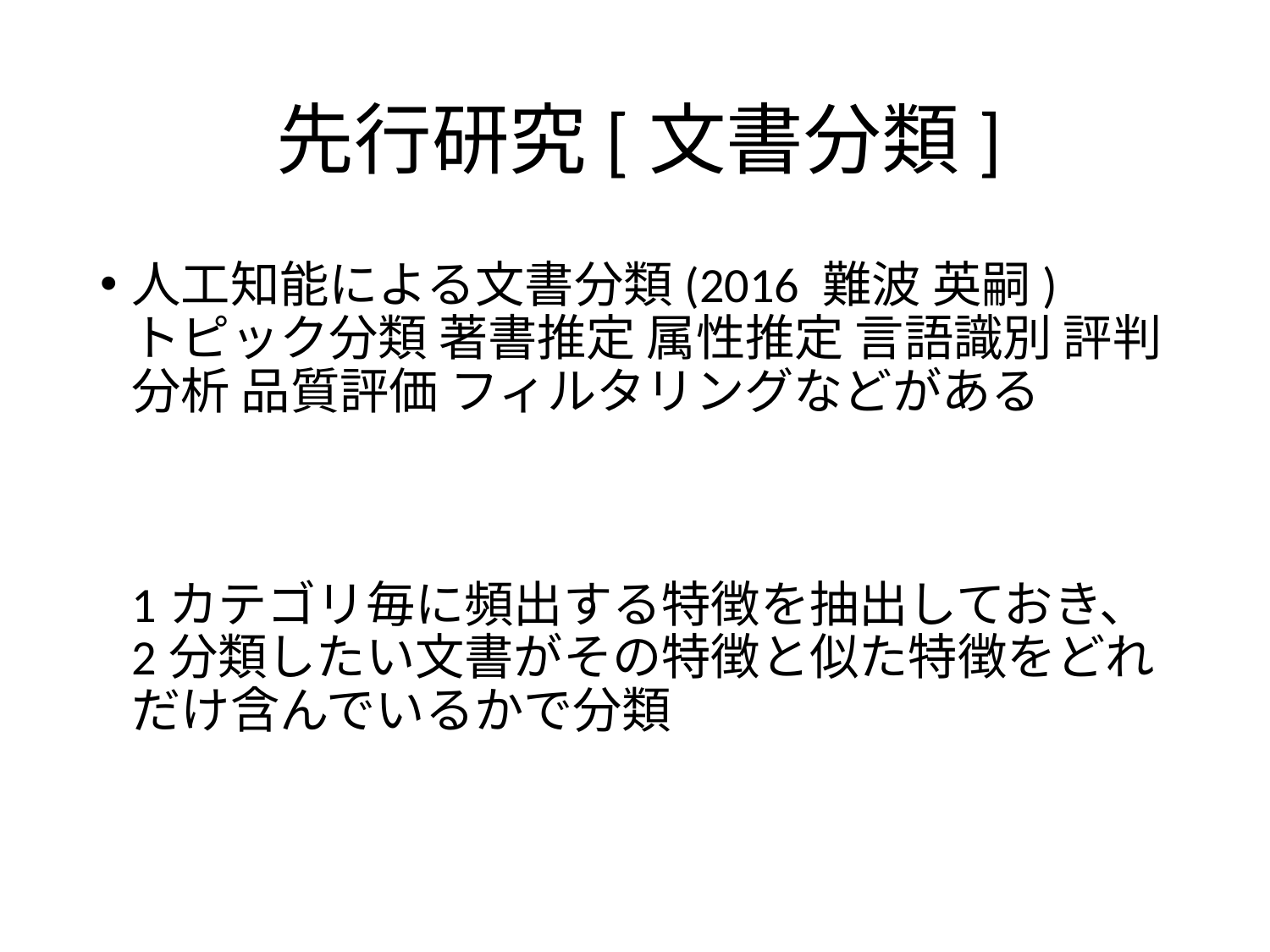

# 先行研究[文書分類]
人工知能による文書分類(2016 難波 英嗣)
トピック分類 著書推定 属性推定 言語識別 評判分析 品質評価 フィルタリングなどがある
1カテゴリ毎に頻出する特徴を抽出しておき、
2分類したい文書がその特徴と似た特徴をどれだけ含んでいるかで分類